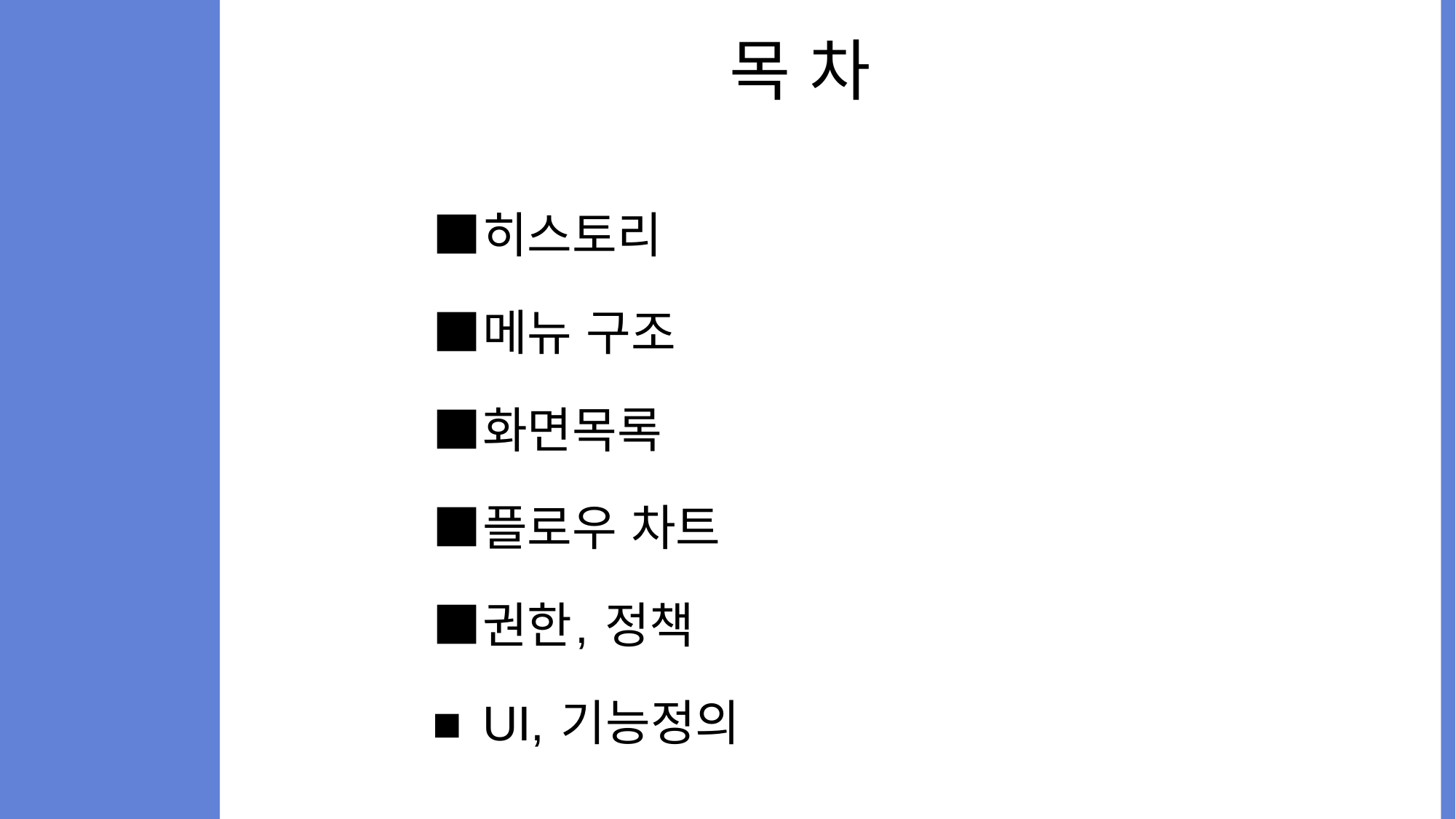

# 목 차

■	히스토리
■	메뉴 구조
■	화면목록
■	플로우 차트
■	권한, 정책
■	UI, 기능정의